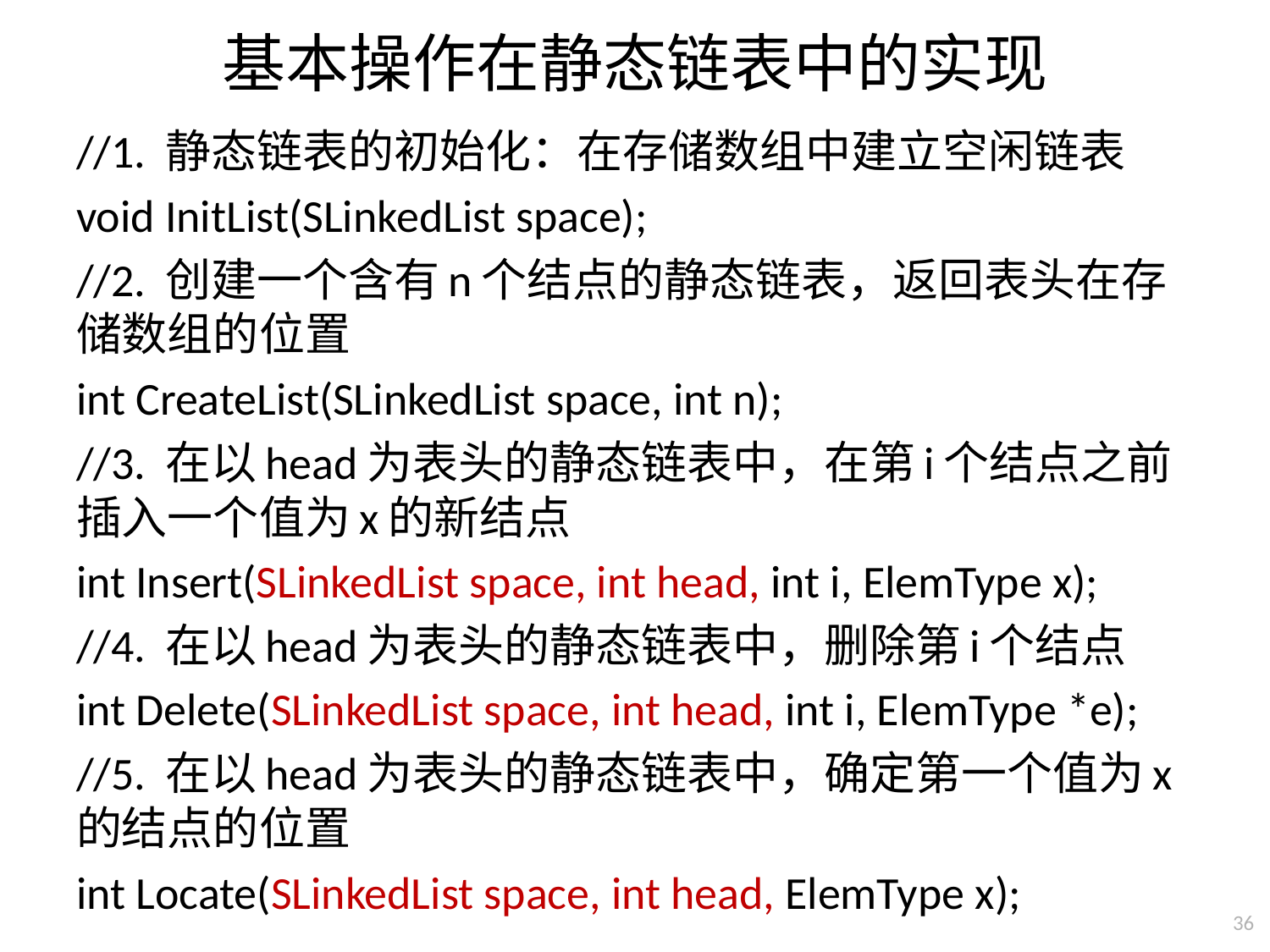

# 基本操作在静态链表中的实现
//1. 静态链表的初始化：在存储数组中建立空闲链表
void InitList(SLinkedList space);
//2. 创建一个含有n个结点的静态链表，返回表头在存储数组的位置
int CreateList(SLinkedList space, int n);
//3. 在以head为表头的静态链表中，在第i个结点之前插入一个值为x的新结点
int Insert(SLinkedList space, int head, int i, ElemType x);
//4. 在以head为表头的静态链表中，删除第i个结点
int Delete(SLinkedList space, int head, int i, ElemType *e);
//5. 在以head为表头的静态链表中，确定第一个值为x的结点的位置
int Locate(SLinkedList space, int head, ElemType x);
36